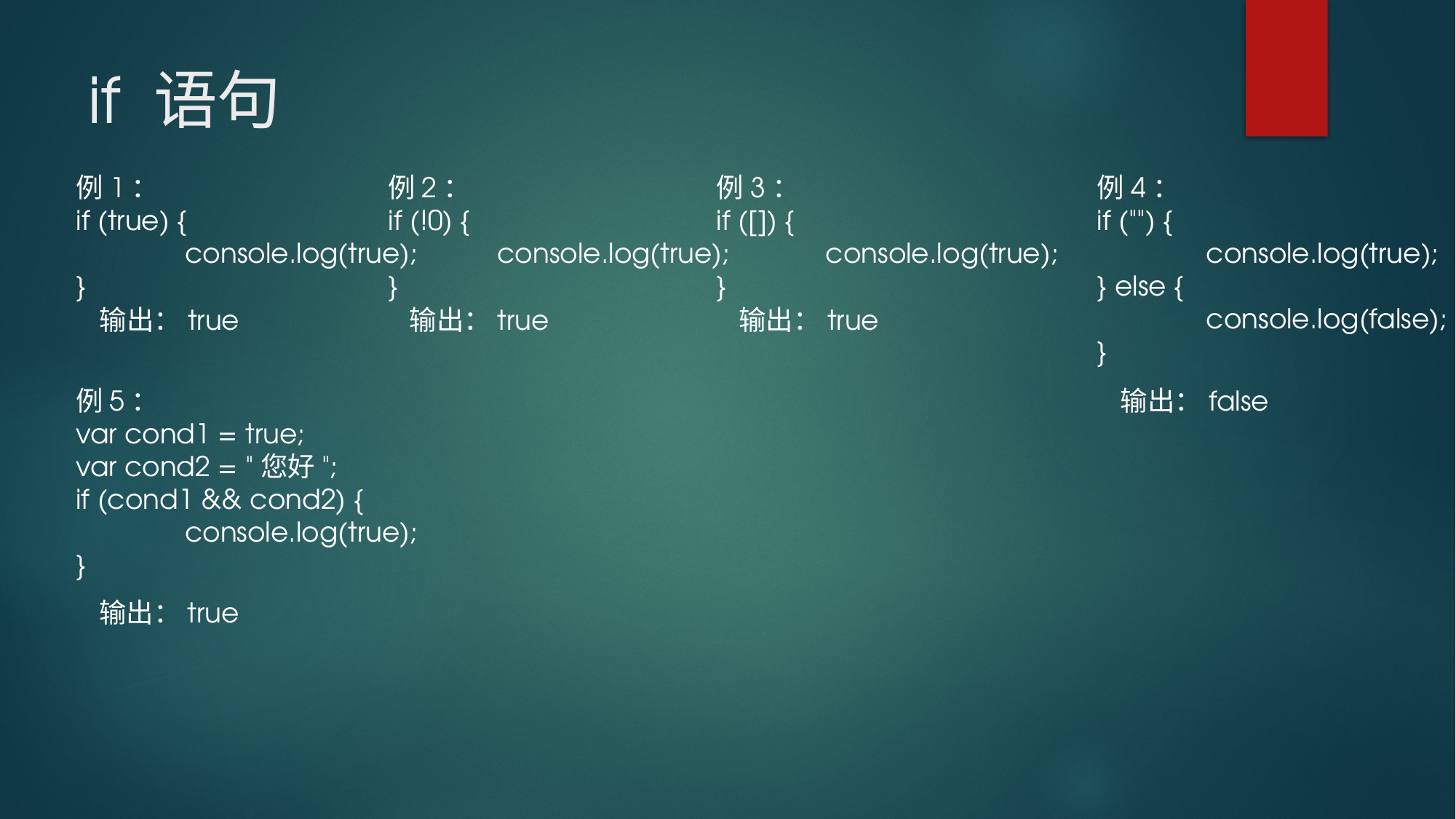

# if 语句
例1：
if (true) {
	console.log(true);
}

例2：
if (!0) {
	console.log(true);
}

例3：
if ([]) {
	console.log(true);
}

例4：
if ("") {
	console.log(true);
} else {
	console.log(false);
}
输出：true
输出：true
输出：true
例5：
var cond1 = true;
var cond2 = "您好";
if (cond1 && cond2) {
	console.log(true);
}
输出：false
输出：true